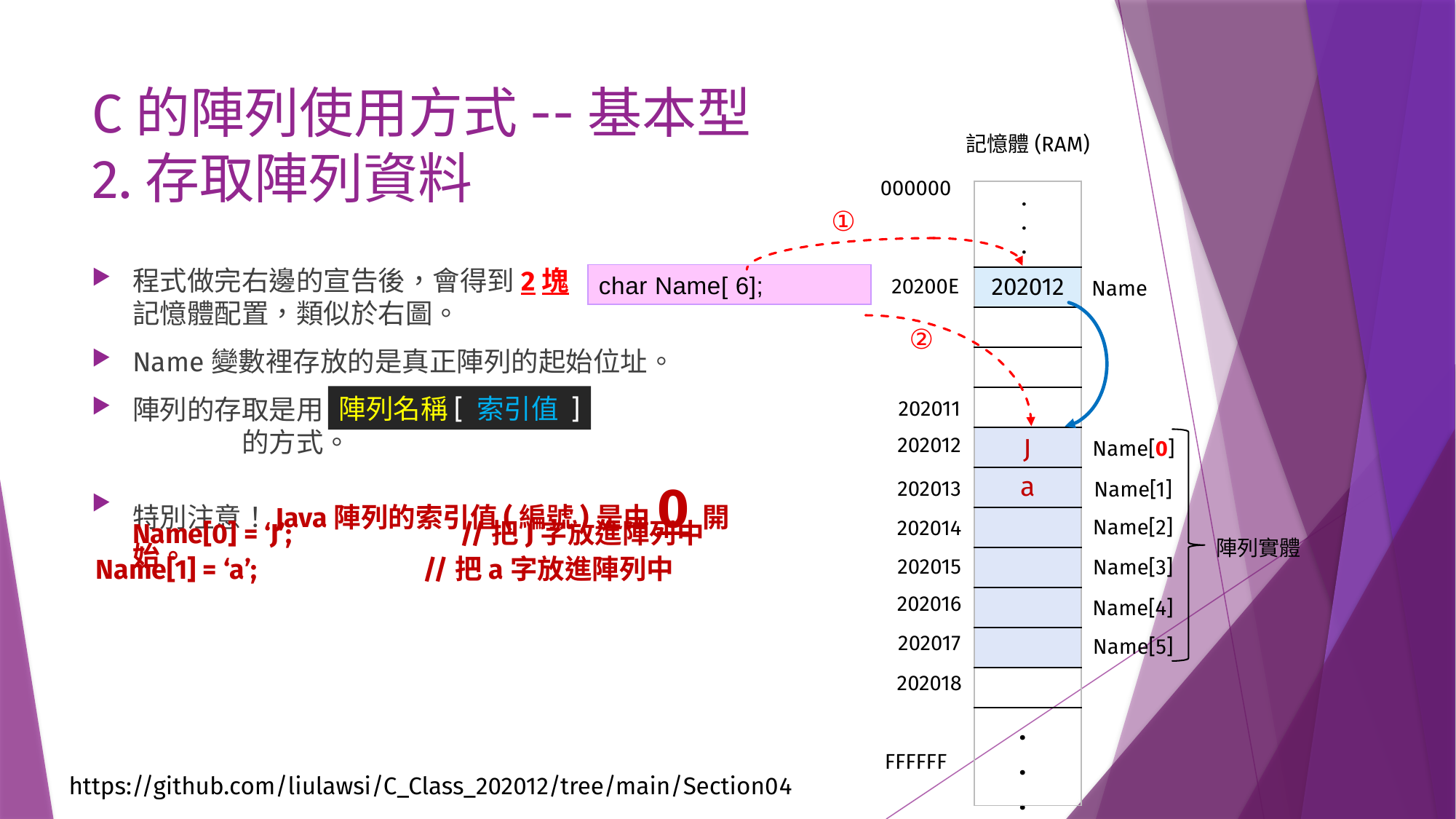

# C的陣列使用方式--基本型 2.存取陣列資料
記憶體(RAM)
000000
| ． ． ． |
| --- |
| 202012 |
|  |
|  |
|  |
|  |
|  |
|  |
|  |
|  |
|  |
|  |
| ． ． ． |
①

程式做完右邊的宣告後，會得到2塊
記憶體配置，類似於右圖。
Name變數裡存放的是真正陣列的起始位址。
陣列的存取是用					的方式。
特別注意！Java陣列的索引值(編號)是由0開始。
char Name[ 6];
20200E
Name

②
陣列名稱[ 索引值 ]
202011
J
Name[0] = ‘J’;		//把J字放進陣列中
202012
Name[0]

a
Name[1] = ‘a’;		//把a字放進陣列中
202013
Name[1]
Name[2]
202014
陣列實體
202015
Name[3]
202016
Name[4]
202017
Name[5]
202018
FFFFFF